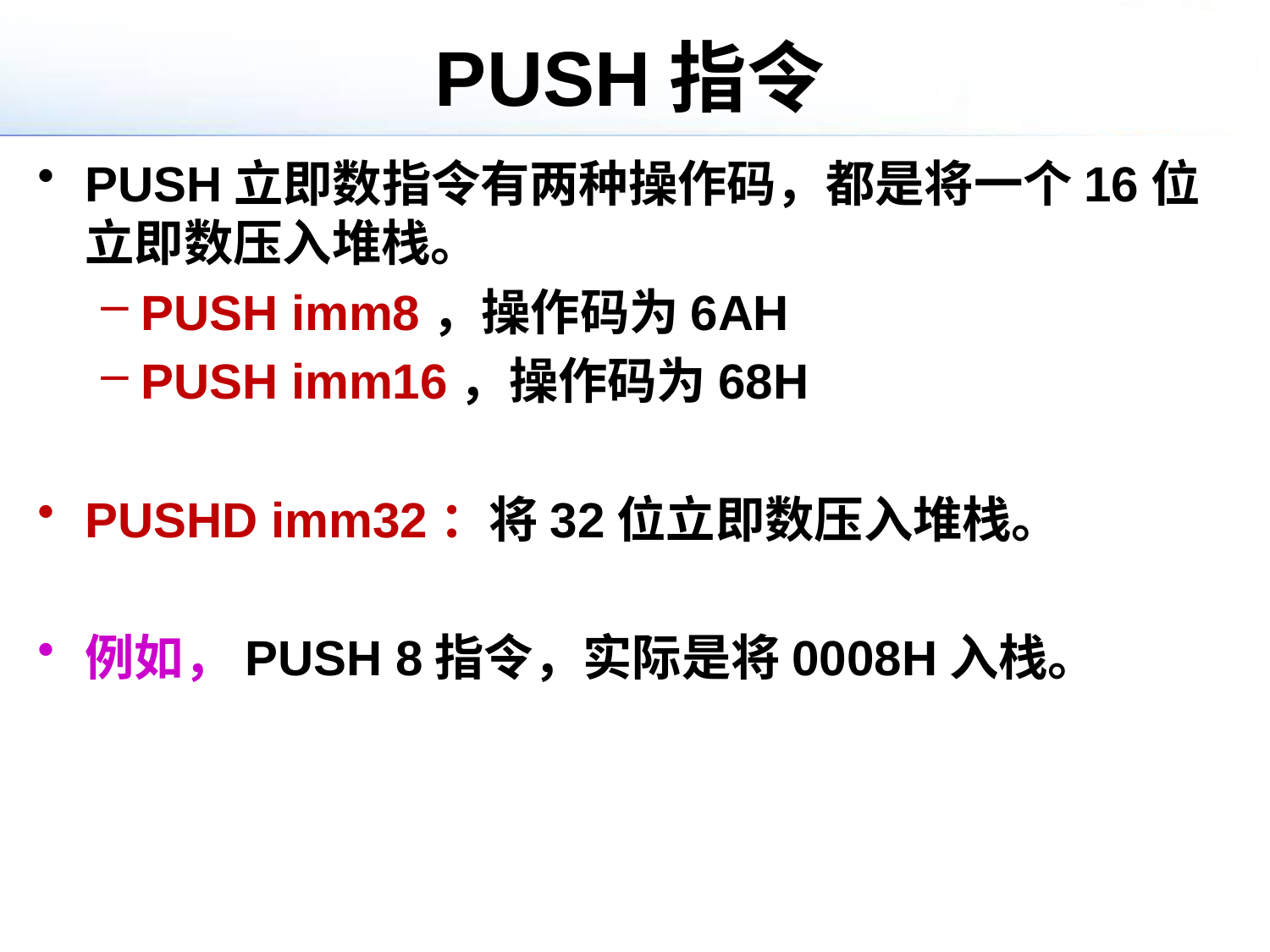

# PUSH指令
PUSH立即数指令有两种操作码，都是将一个16位立即数压入堆栈。
PUSH imm8，操作码为6AH
PUSH imm16，操作码为68H

PUSHD imm32：将32位立即数压入堆栈。

例如，PUSH 8指令，实际是将0008H入栈。